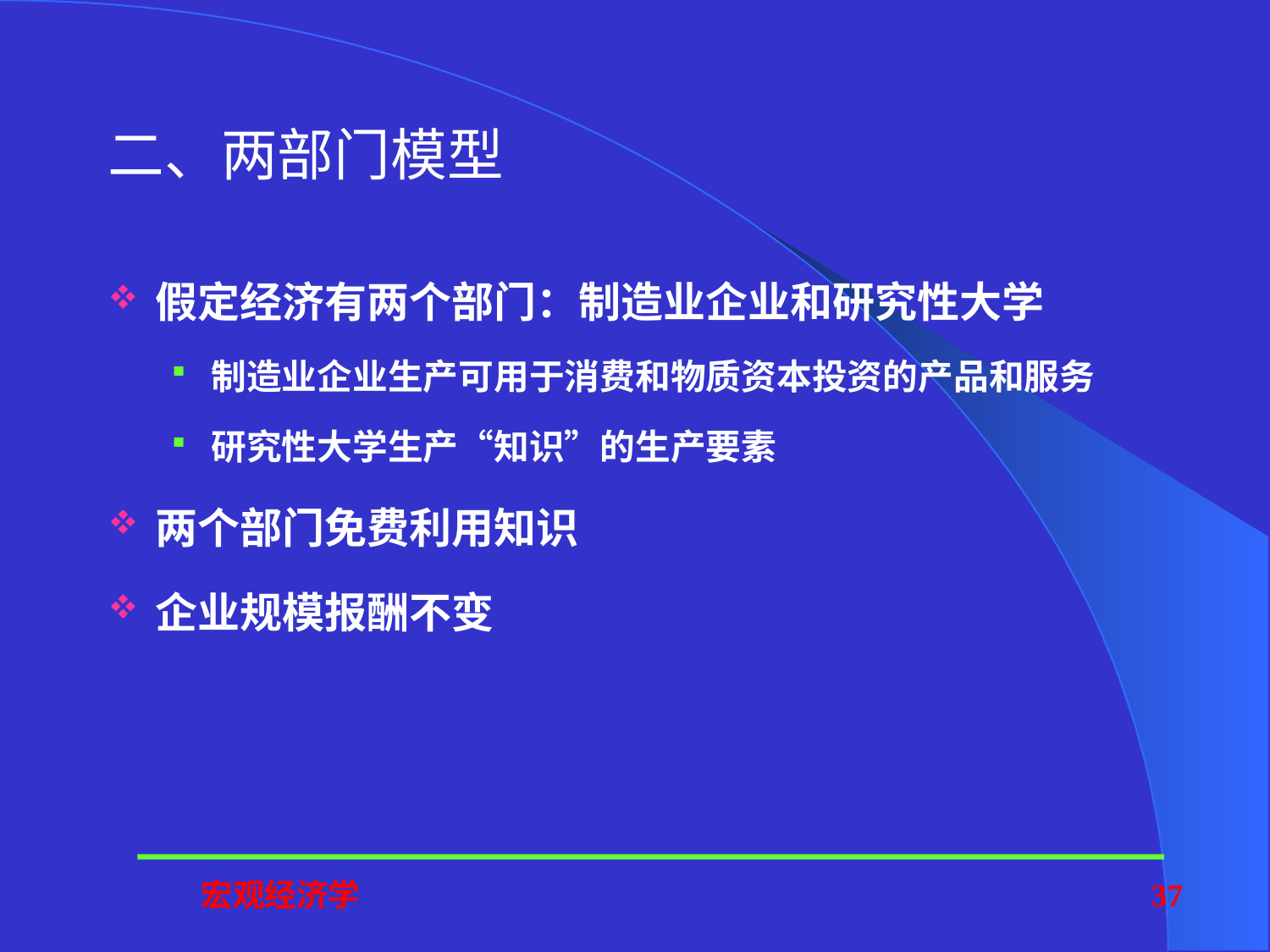

# 二、两部门模型
假定经济有两个部门：制造业企业和研究性大学
制造业企业生产可用于消费和物质资本投资的产品和服务
研究性大学生产“知识”的生产要素
两个部门免费利用知识
企业规模报酬不变